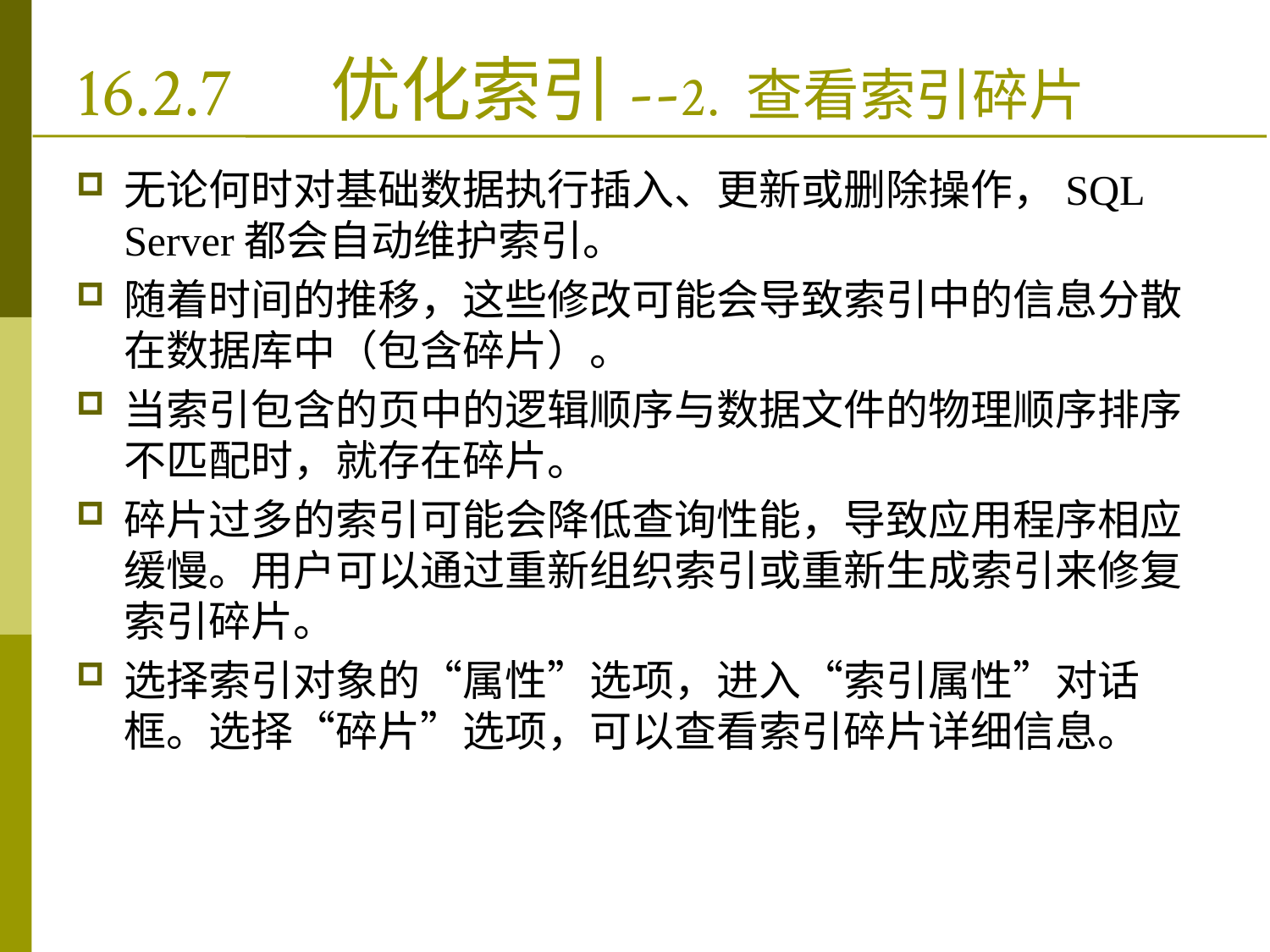

# 16.2.7	优化索引--2. 查看索引碎片
无论何时对基础数据执行插入、更新或删除操作，SQL Server都会自动维护索引。
随着时间的推移，这些修改可能会导致索引中的信息分散在数据库中（包含碎片）。
当索引包含的页中的逻辑顺序与数据文件的物理顺序排序不匹配时，就存在碎片。
碎片过多的索引可能会降低查询性能，导致应用程序相应缓慢。用户可以通过重新组织索引或重新生成索引来修复索引碎片。
选择索引对象的“属性”选项，进入“索引属性”对话框。选择“碎片”选项，可以查看索引碎片详细信息。